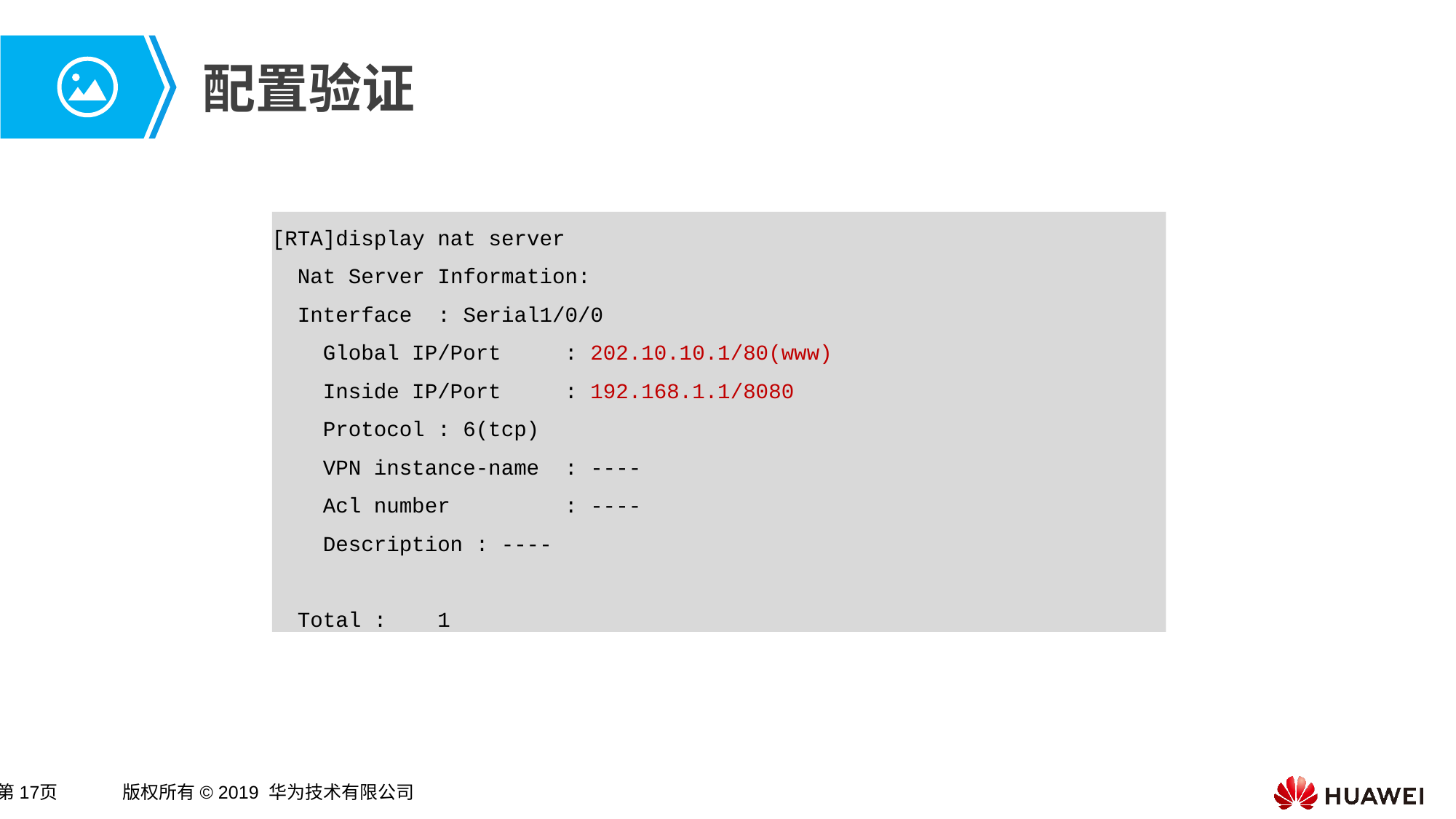

# 配置验证
[RTA]display nat server
  Nat Server Information:
  Interface  : Serial1/0/0
    Global IP/Port     : 202.10.10.1/80(www)
    Inside IP/Port     : 192.168.1.1/8080
    Protocol : 6(tcp)
    VPN instance-name  : ----
    Acl number         : ----
    Description : ----

  Total :    1